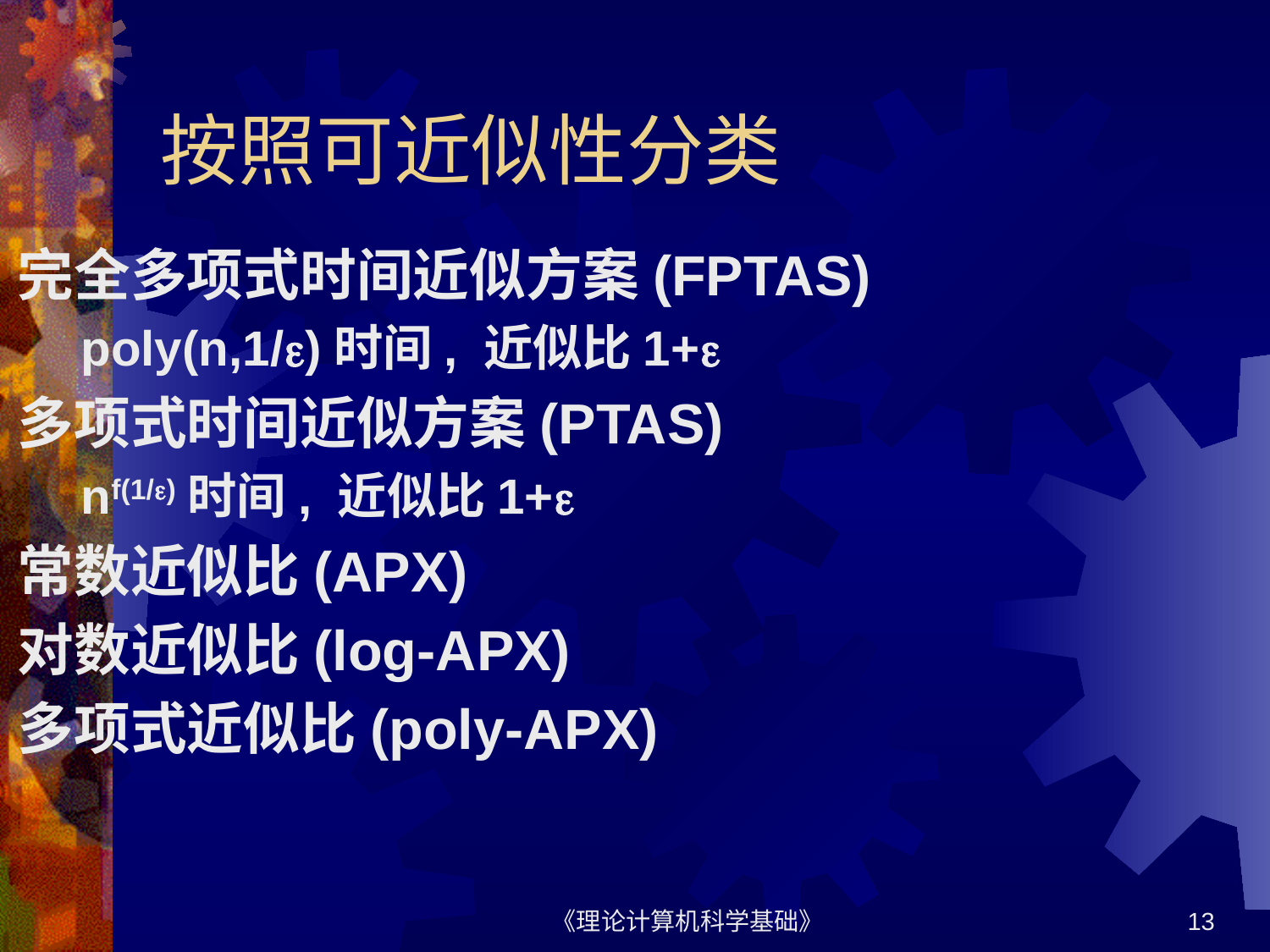

# 按照可近似性分类
完全多项式时间近似方案(FPTAS)
poly(n,1/ε)时间, 近似比1+ε
多项式时间近似方案(PTAS)
nf(1/ε)时间, 近似比1+ε
常数近似比(APX)
对数近似比(log-APX)
多项式近似比(poly-APX)
《理论计算机科学基础》
13